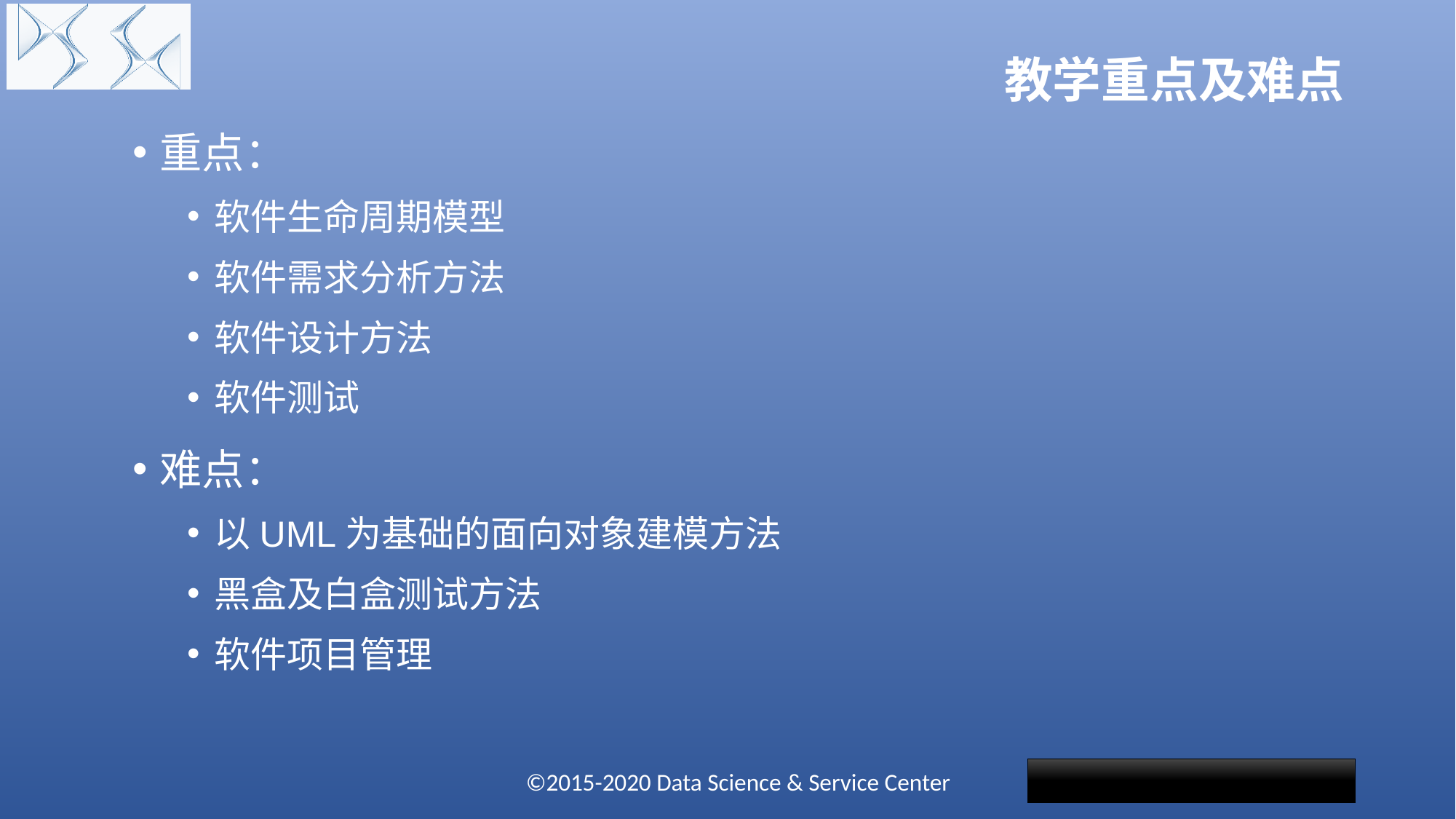

# 教学重点及难点
重点：
软件生命周期模型
软件需求分析方法
软件设计方法
软件测试
难点：
以UML为基础的面向对象建模方法
黑盒及白盒测试方法
软件项目管理

©2015-2020 Data Science & Service Center
6